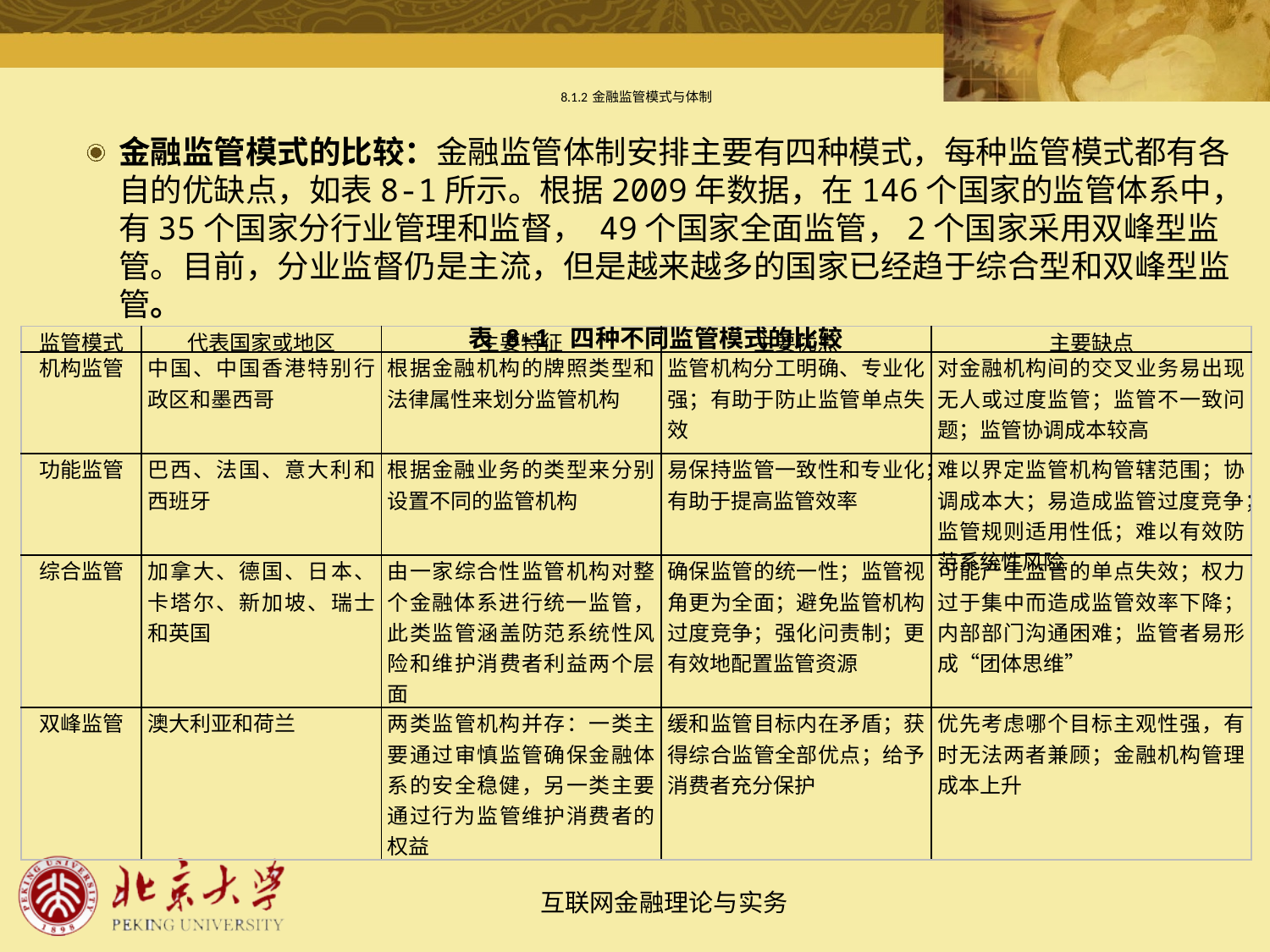

# 8.1.2 金融监管模式与体制
金融监管模式的比较：金融监管体制安排主要有四种模式，每种监管模式都有各自的优缺点，如表8-1所示。根据2009年数据，在146个国家的监管体系中，有35个国家分行业管理和监督， 49个国家全面监管，2个国家采用双峰型监管。目前，分业监督仍是主流，但是越来越多的国家已经趋于综合型和双峰型监管。
表 8-1 四种不同监管模式的比较

| 监管模式 | 代表国家或地区 | 主要特征 | 主要优点 | 主要缺点 |
| --- | --- | --- | --- | --- |
| 机构监管 | 中国、中国香港特别行政区和墨西哥 | 根据金融机构的牌照类型和法律属性来划分监管机构 | 监管机构分工明确、专业化强；有助于防止监管单点失效 | 对金融机构间的交叉业务易出现无人或过度监管；监管不一致问题；监管协调成本较高 |
| 功能监管 | 巴西、法国、意大利和西班牙 | 根据金融业务的类型来分别设置不同的监管机构 | 易保持监管一致性和专业化；有助于提高监管效率 | 难以界定监管机构管辖范围；协调成本大；易造成监管过度竞争；监管规则适用性低；难以有效防范系统性风险 |
| 综合监管 | 加拿大、德国、日本、卡塔尔、新加坡、瑞士和英国 | 由一家综合性监管机构对整个金融体系进行统一监管，此类监管涵盖防范系统性风险和维护消费者利益两个层面 | 确保监管的统一性；监管视角更为全面；避免监管机构过度竞争；强化问责制；更有效地配置监管资源 | 可能产生监管的单点失效；权力过于集中而造成监管效率下降；内部部门沟通困难；监管者易形成“团体思维” |
| 双峰监管 | 澳大利亚和荷兰 | 两类监管机构并存：一类主要通过审慎监管确保金融体系的安全稳健，另一类主要通过行为监管维护消费者的权益 | 缓和监管目标内在矛盾；获得综合监管全部优点；给予消费者充分保护 | 优先考虑哪个目标主观性强，有时无法两者兼顾；金融机构管理成本上升 |